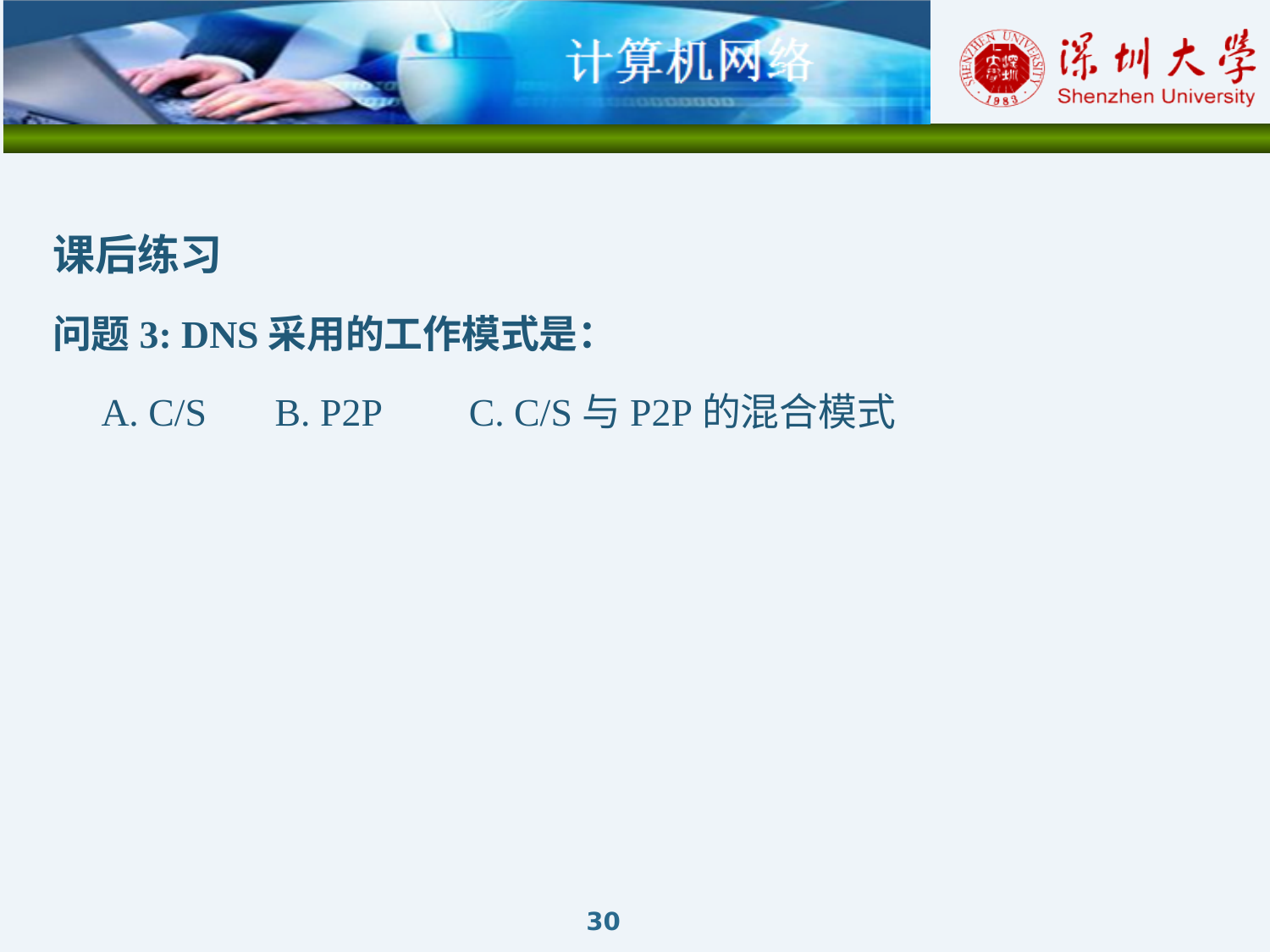

课后练习
问题3: DNS采用的工作模式是：
     A. C/S       B. P2P         C. C/S与P2P的混合模式
30